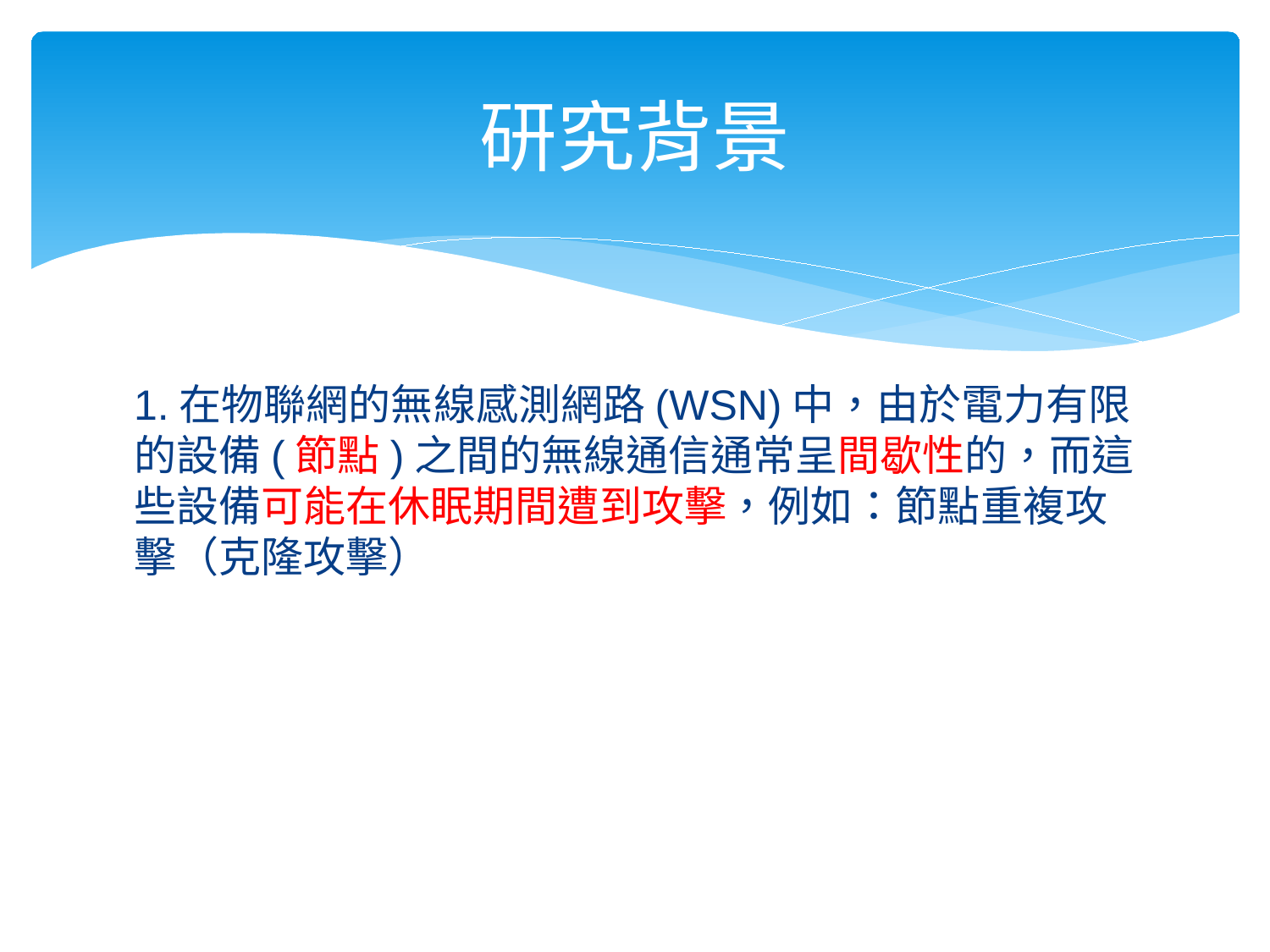

# 研究背景
1.在物聯網的無線感測網路(WSN)中，由於電力有限的設備(節點)之間的無線通信通常呈間歇性的，而這些設備可能在休眠期間遭到攻擊，例如：節點重複攻擊（克隆攻擊）